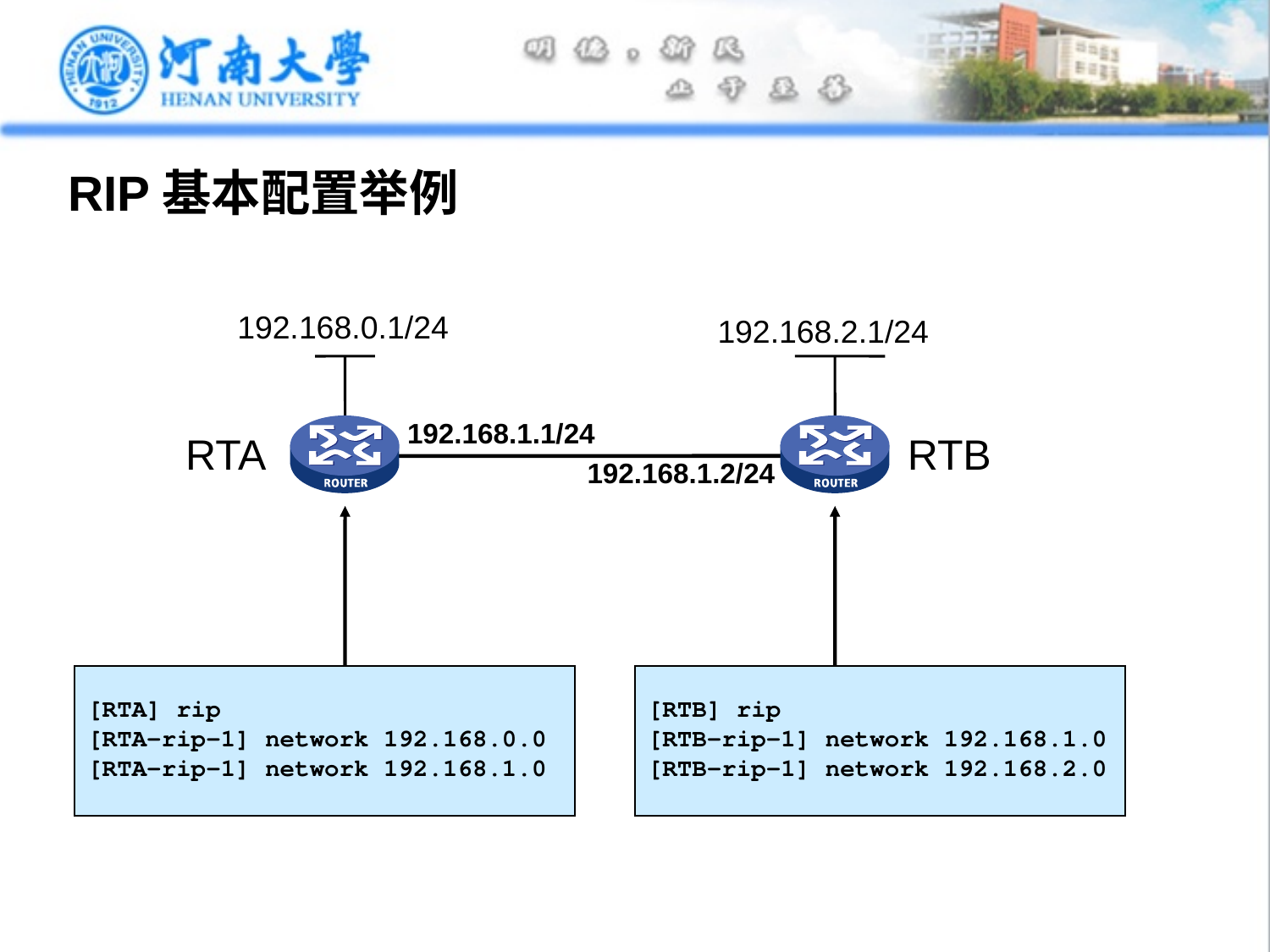

# RIP基本配置举例
192.168.0.1/24
192.168.2.1/24

192.168.1.1/24

RTA
RTB
192.168.1.2/24

[RTA] rip
[RTA-rip-1] network 192.168.0.0
[RTA-rip-1] network 192.168.1.0
[RTB] rip
[RTB-rip-1] network 192.168.1.0
[RTB-rip-1] network 192.168.2.0